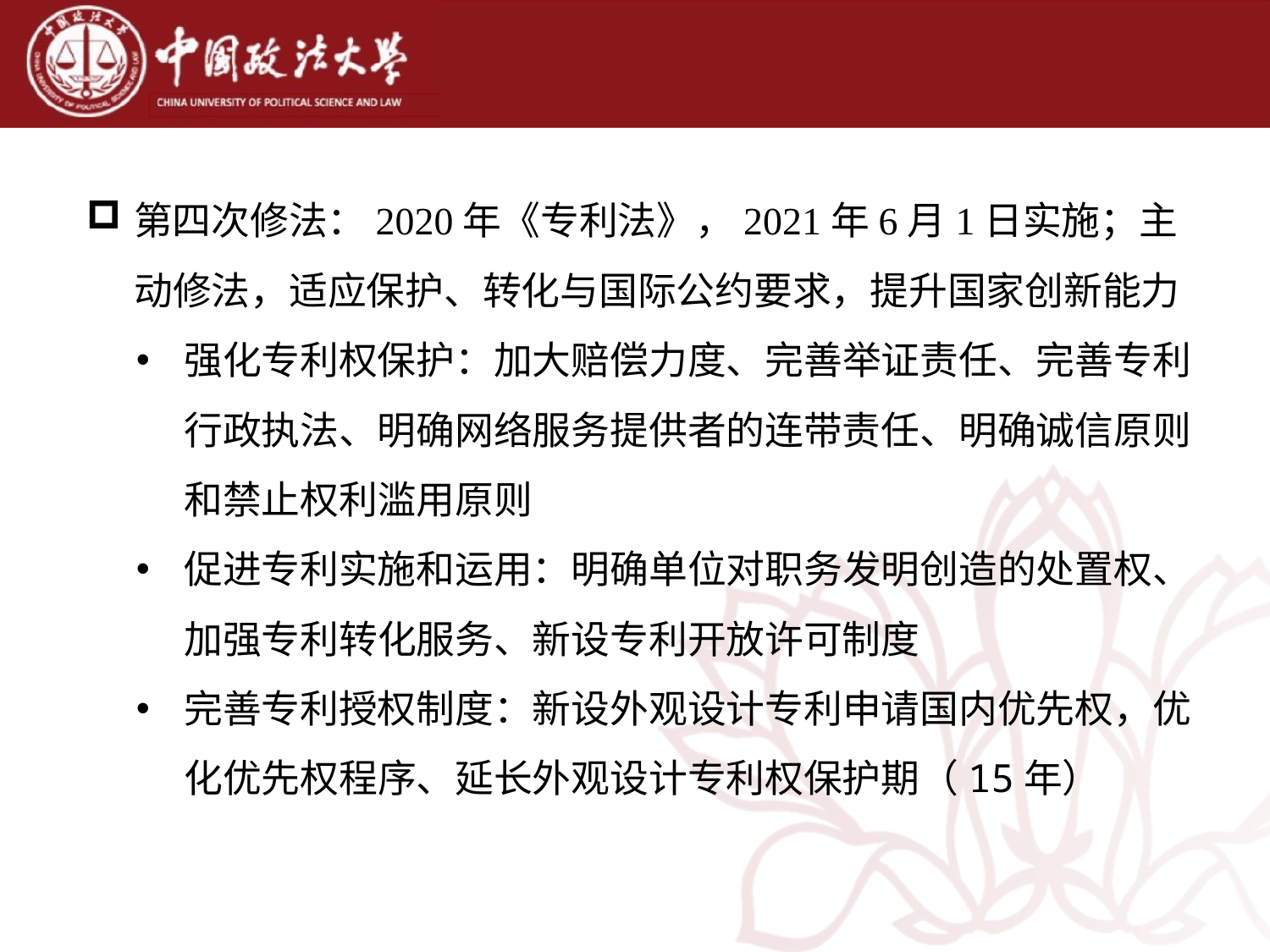

第四次修法：2020年《专利法》，2021年6月1日实施；主动修法，适应保护、转化与国际公约要求，提升国家创新能力
强化专利权保护：加大赔偿力度、完善举证责任、完善专利行政执法、明确网络服务提供者的连带责任、明确诚信原则和禁止权利滥用原则
促进专利实施和运用：明确单位对职务发明创造的处置权、加强专利转化服务、新设专利开放许可制度
完善专利授权制度：新设外观设计专利申请国内优先权，优化优先权程序、延长外观设计专利权保护期（15年）